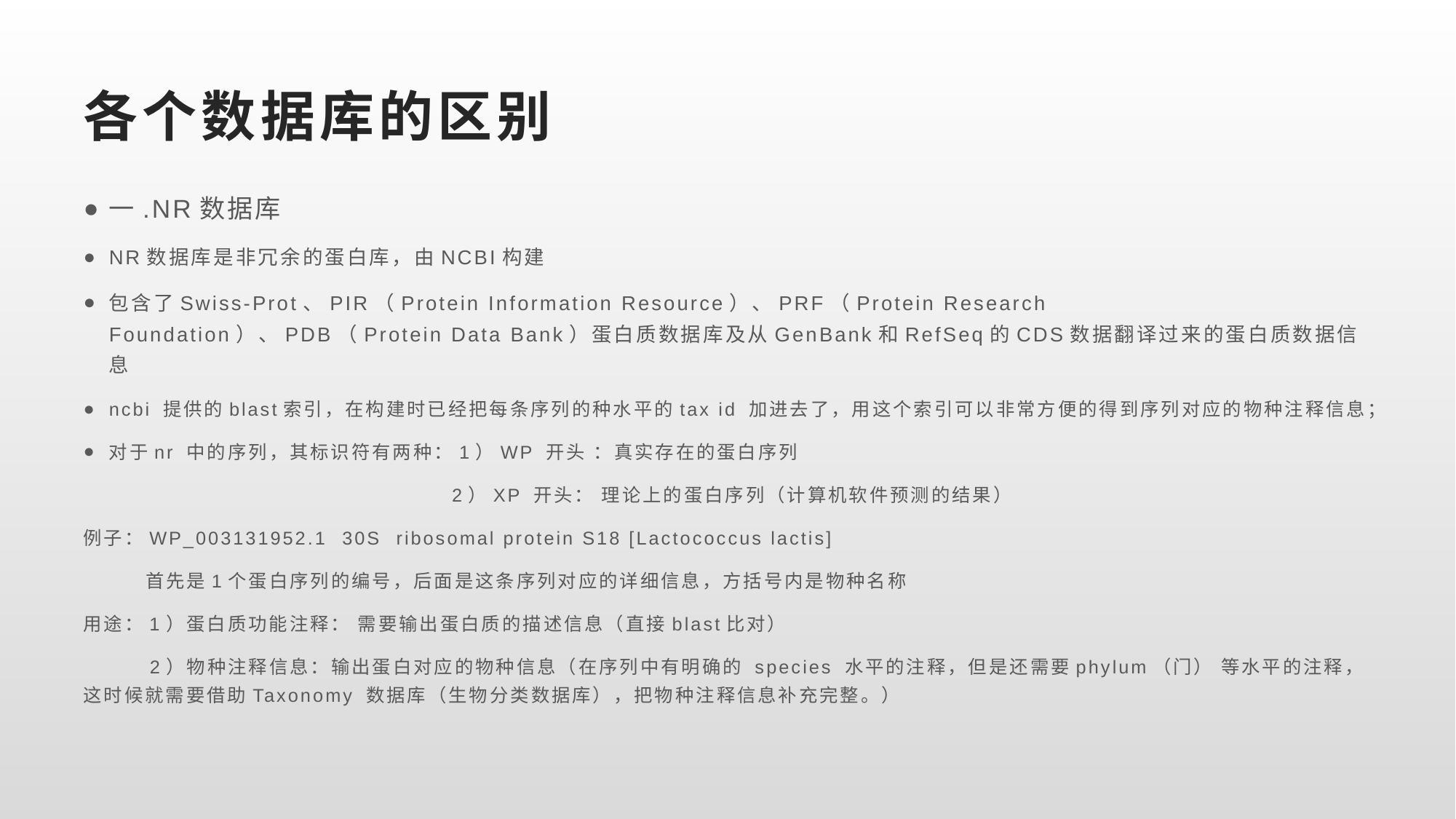

# 各个数据库的区别
一.NR数据库
NR数据库是非冗余的蛋白库，由NCBI构建
包含了Swiss-Prot、PIR（Protein Information Resource）、PRF（Protein Research Foundation）、PDB（Protein Data Bank）蛋白质数据库及从GenBank和RefSeq的CDS数据翻译过来的蛋白质数据信息
ncbi 提供的blast索引，在构建时已经把每条序列的种水平的tax id 加进去了，用这个索引可以非常方便的得到序列对应的物种注释信息；
对于nr 中的序列，其标识符有两种：1）WP 开头 ：真实存在的蛋白序列
                                                  2）XP 开头： 理论上的蛋白序列（计算机软件预测的结果）
例子：WP_003131952.1  30S  ribosomal protein S18 [Lactococcus lactis]
         首先是1个蛋白序列的编号，后面是这条序列对应的详细信息，方括号内是物种名称
用途：1）蛋白质功能注释： 需要输出蛋白质的描述信息（直接blast比对）
         2）物种注释信息：输出蛋白对应的物种信息（在序列中有明确的 species 水平的注释，但是还需要phylum（门） 等水平的注释，这时候就需要借助Taxonomy 数据库（生物分类数据库），把物种注释信息补充完整。）